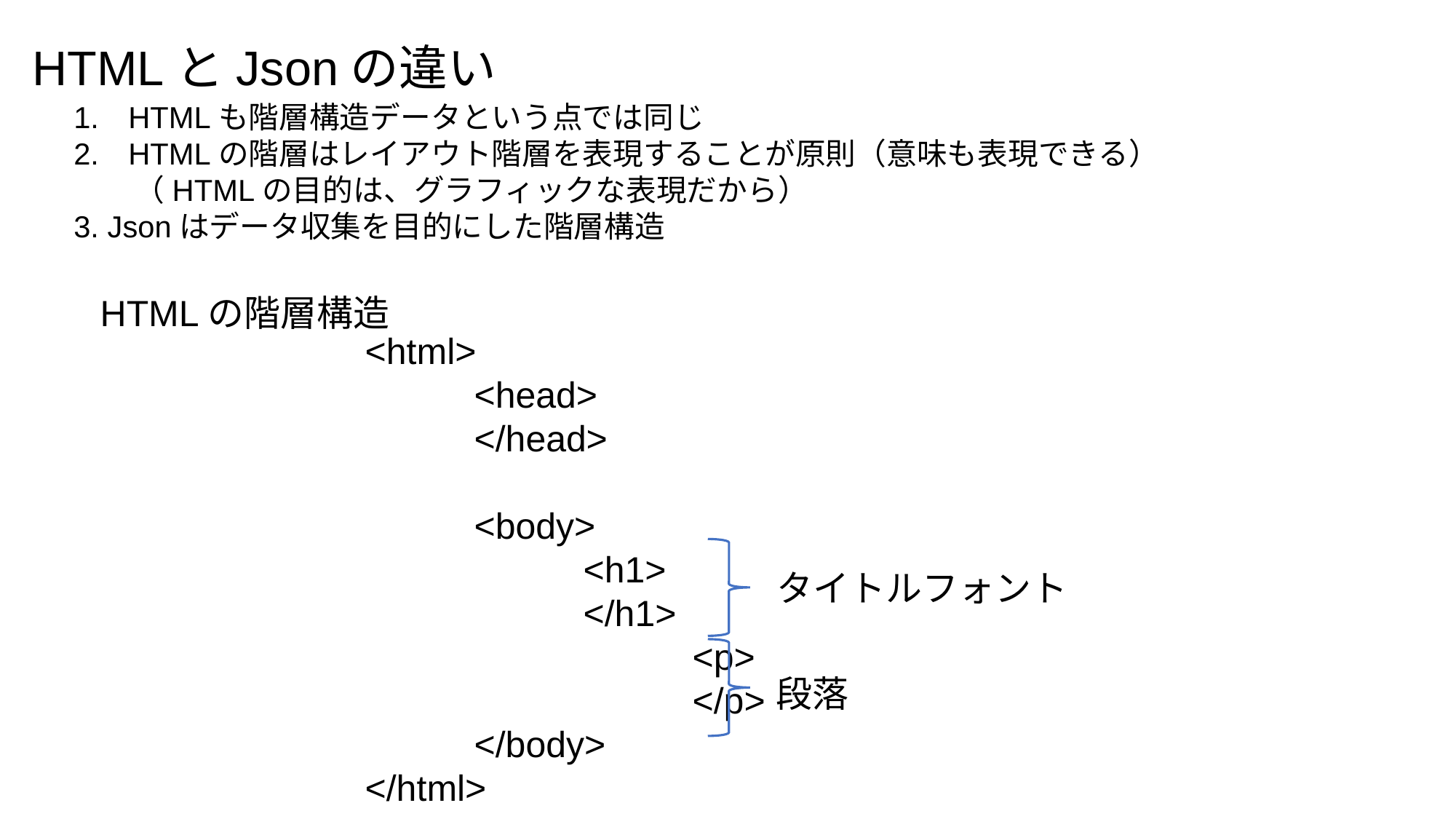

HTMLとJsonの違い
HTMLも階層構造データという点では同じ
HTMLの階層はレイアウト階層を表現することが原則（意味も表現できる）
　　（HTMLの目的は、グラフィックな表現だから）
3. Jsonはデータ収集を目的にした階層構造
HTMLの階層構造
<html>
	<head>
	</head>

	<body>
		<h1>
		</h1>
			<p>
			</p>
	</body>
</html>

タイトルフォント

段落